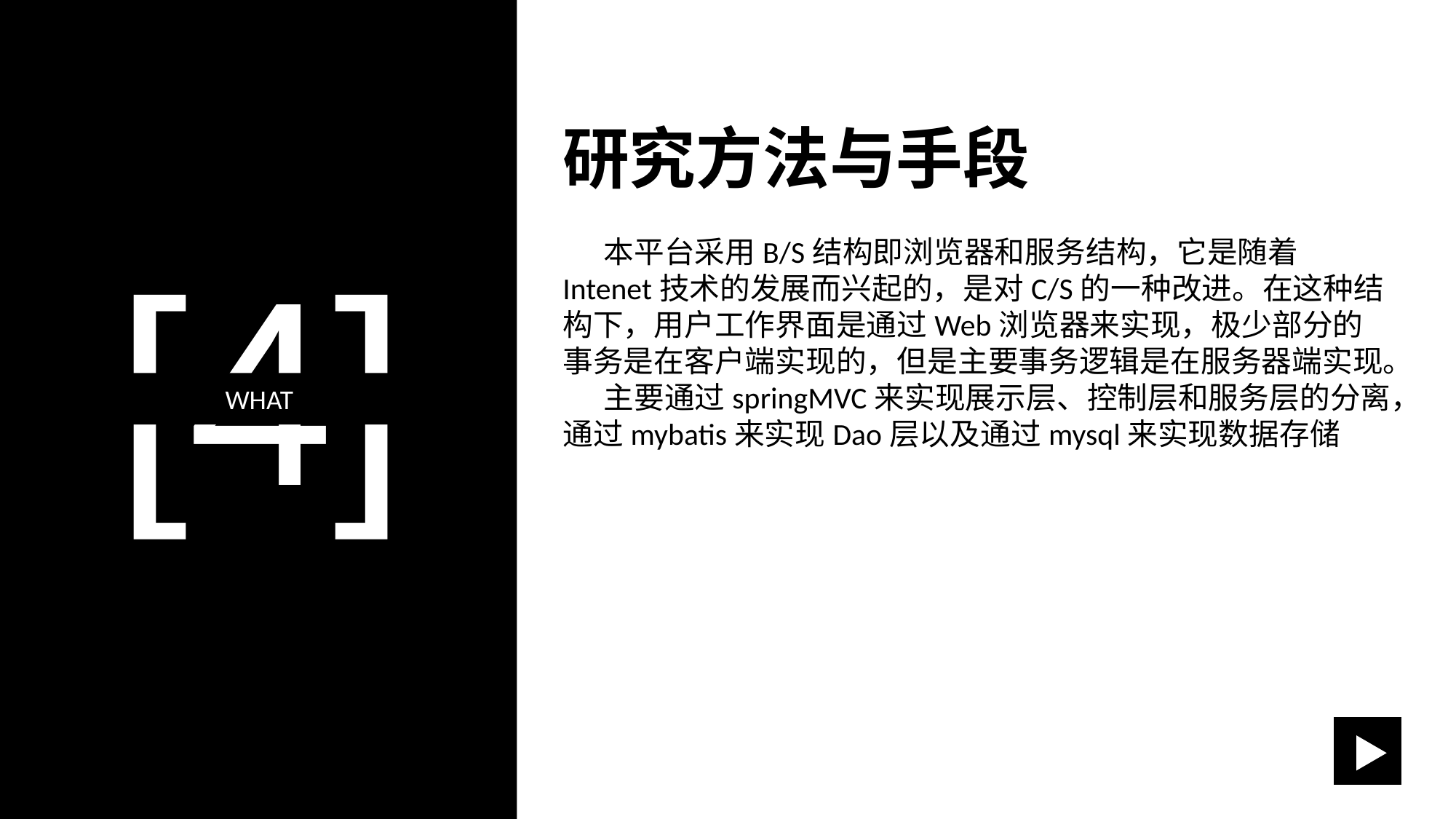

研究方法与手段

     本平台采用B/S结构即浏览器和服务结构，它是随着Intenet技术的发展而兴起的，是对C/S的一种改进。在这种结构下，用户工作界面是通过Web浏览器来实现，极少部分的事务是在客户端实现的，但是主要事务逻辑是在服务器端实现。
     主要通过springMVC来实现展示层、控制层和服务层的分离，通过mybatis来实现Dao层以及通过mysql来实现数据存储

[4]
WHAT